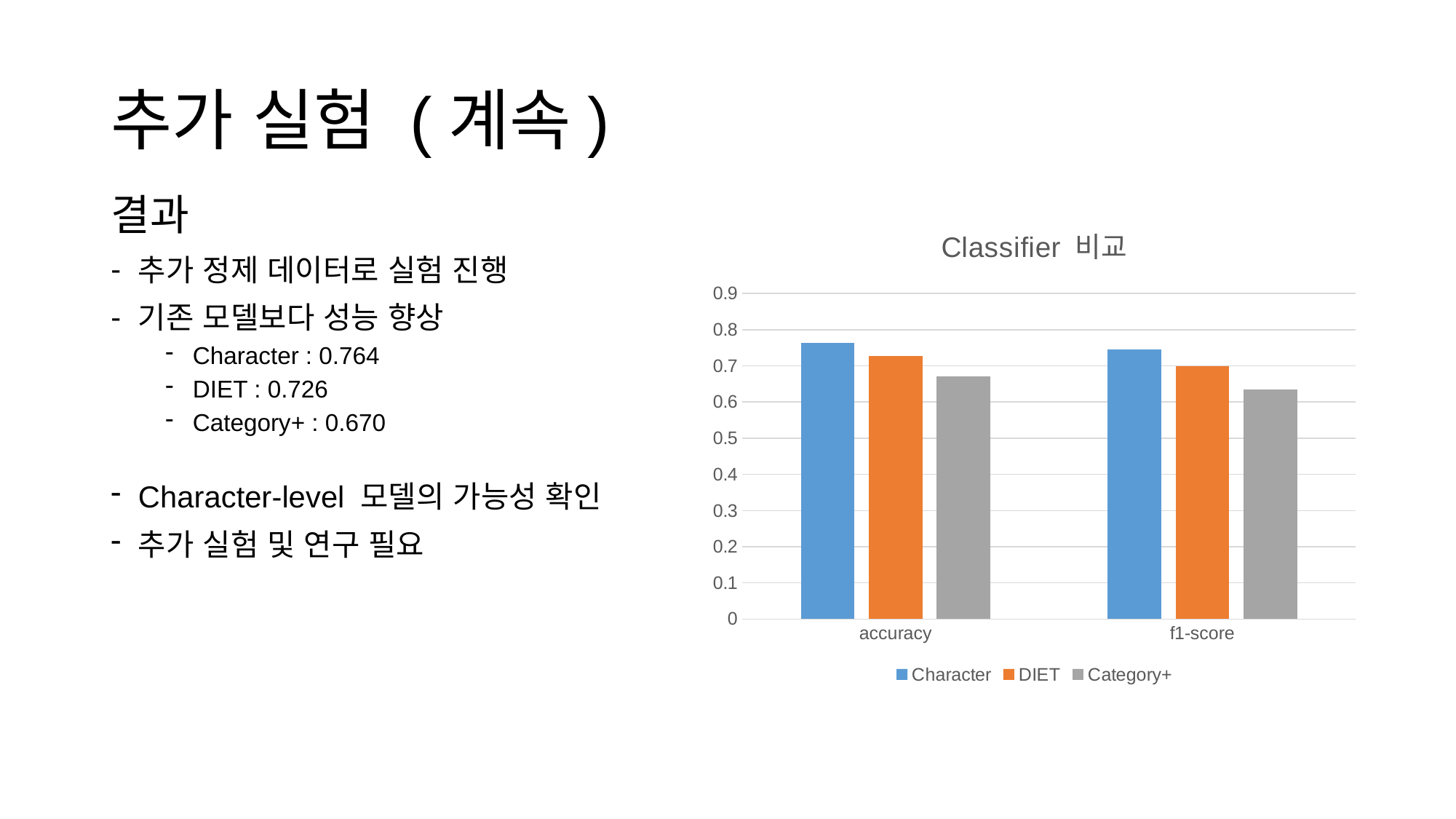

# 추가 실험 (계속)
결과
추가 정제 데이터로 실험 진행
기존 모델보다 성능 향상
Character : 0.764
DIET : 0.726
Category+ : 0.670

### Chart: Classifier 비교

| Category | Character | DIET | Category+ |
|---|---|---|---|
| accuracy | 0.7642 | 0.7264 | 0.6698 |
| f1-score | 0.7462 | 0.6988 | 0.6342 |
Character-level 모델의 가능성 확인
추가 실험 및 연구 필요